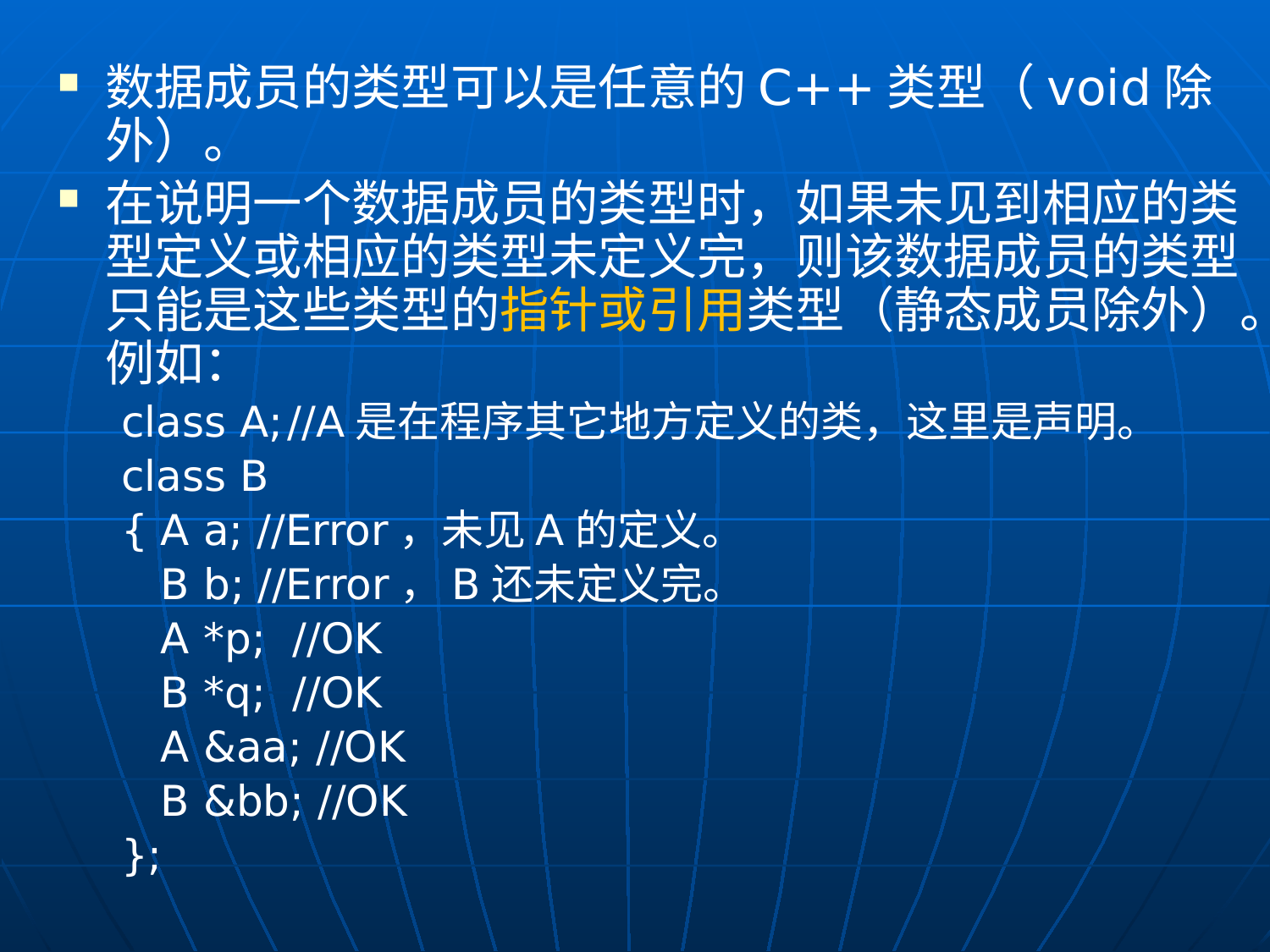

数据成员的类型可以是任意的C++类型（void除外）。
在说明一个数据成员的类型时，如果未见到相应的类型定义或相应的类型未定义完，则该数据成员的类型只能是这些类型的指针或引用类型（静态成员除外）。例如：
class A;	//A是在程序其它地方定义的类，这里是声明。
class B
{	A a; //Error，未见A的定义。
	B b; //Error，B还未定义完。
	A *p;  //OK
	B *q;  //OK
	A &aa; //OK
	B &bb; //OK
};